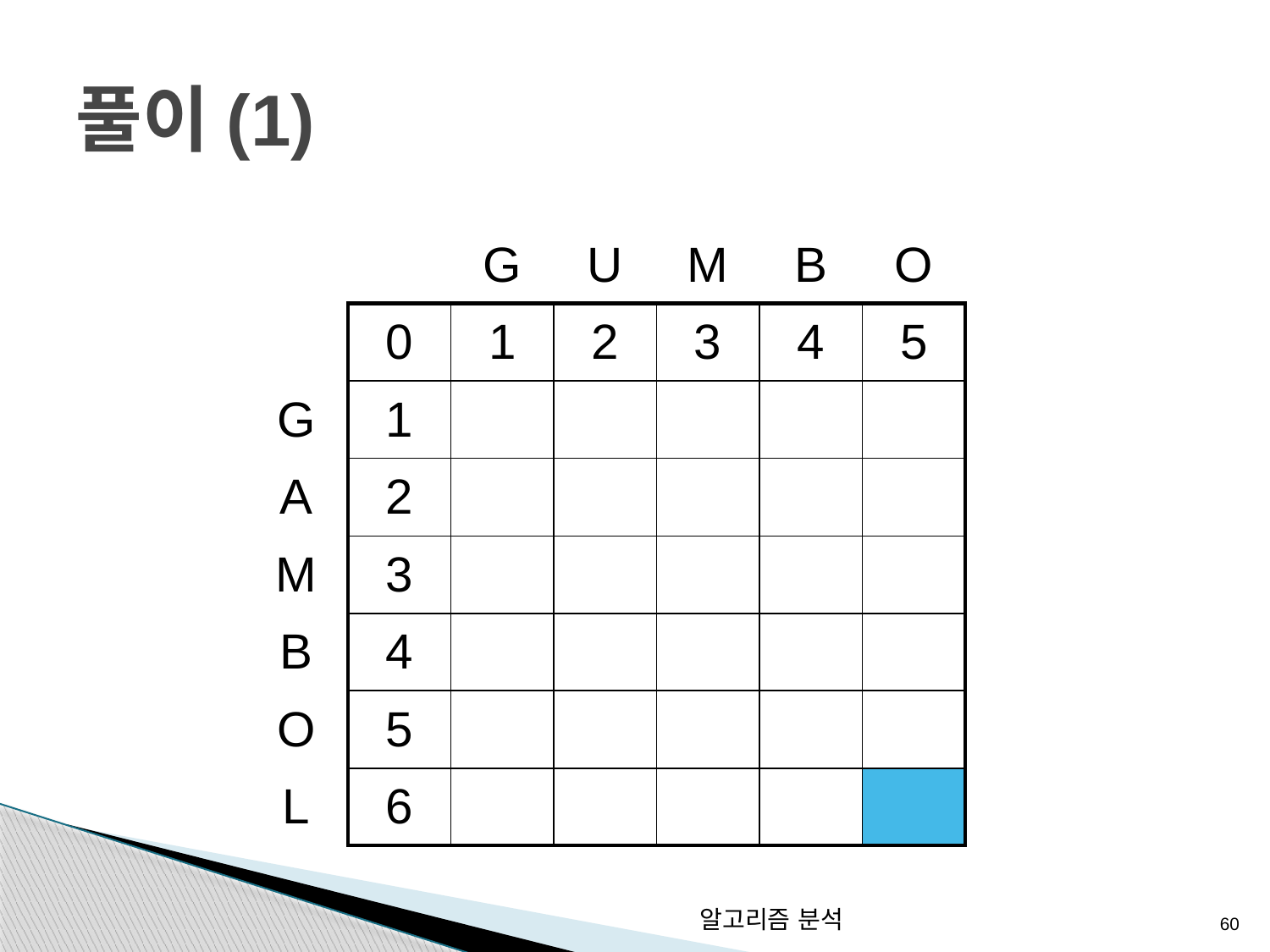

# 풀이(1)
|  |  | G | U | M | B | O |
| --- | --- | --- | --- | --- | --- | --- |
|  | 0 | 1 | 2 | 3 | 4 | 5 |
| G | 1 |  |  |  |  |  |
| A | 2 |  |  |  |  |  |
| M | 3 |  |  |  |  |  |
| B | 4 |  |  |  |  |  |
| O | 5 |  |  |  |  |  |
| L | 6 |  |  |  |  |  |
60
알고리즘 분석